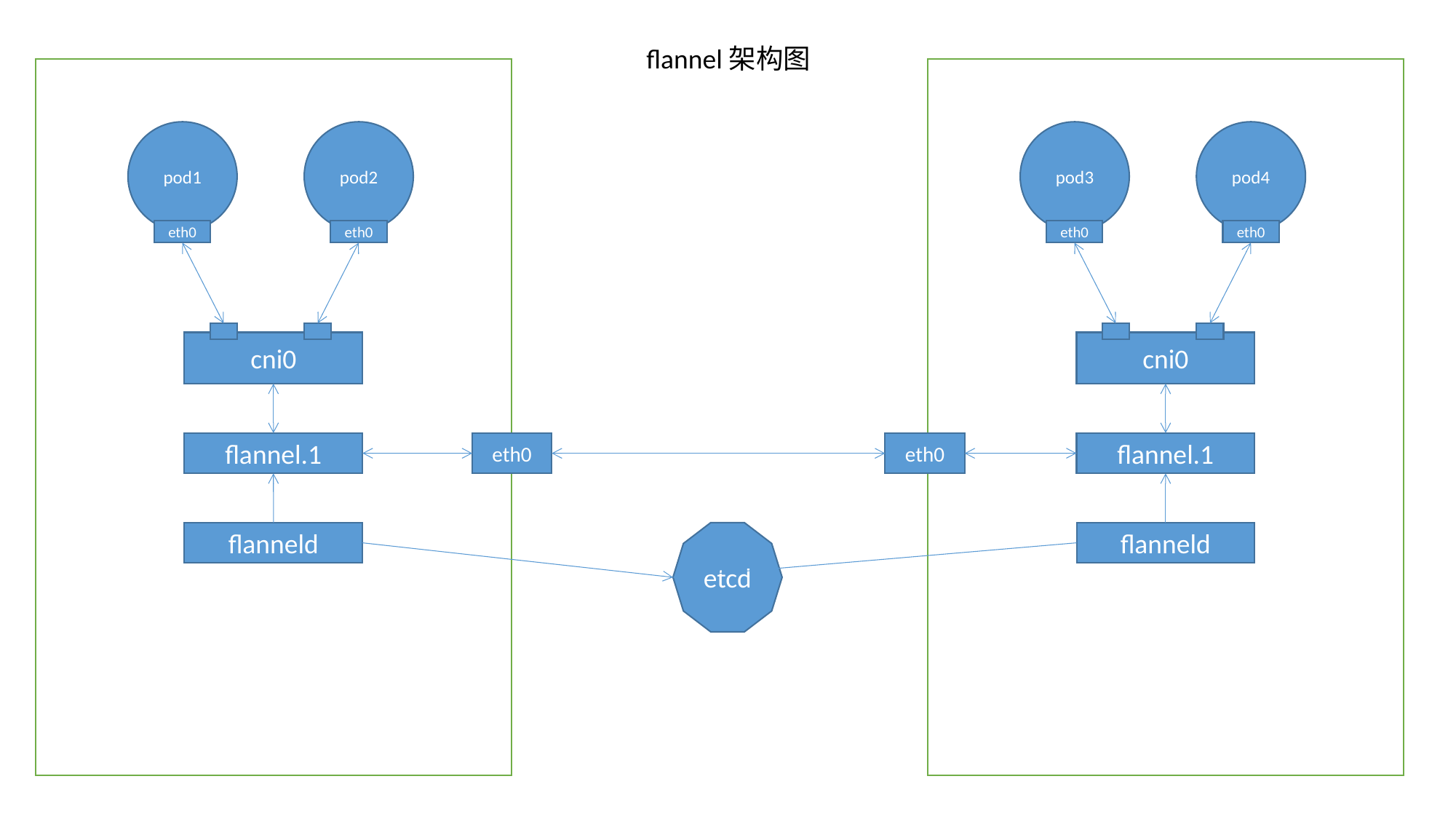

flannel架构图

pod1
pod2
pod3
pod4
eth0
eth0
eth0
eth0

cni0
cni0
flannel.1
flannel.1
eth0
eth0
flanneld
etcd
flanneld